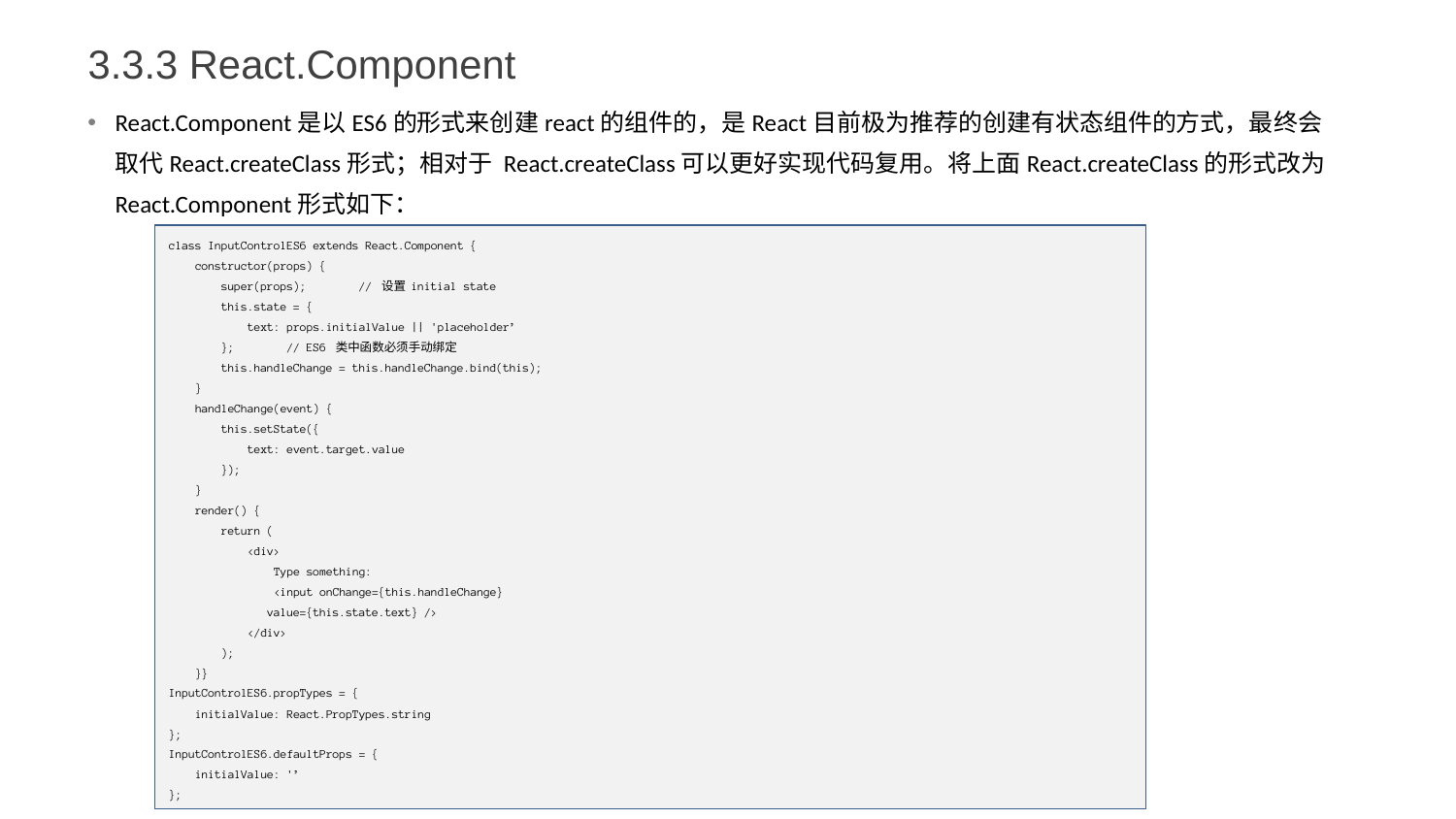

3.3.3 React.Component
React.Component是以ES6的形式来创建react的组件的，是React目前极为推荐的创建有状态组件的方式，最终会取代React.createClass形式；相对于 React.createClass可以更好实现代码复用。将上面React.createClass的形式改为React.Component形式如下：

class InputControlES6 extends React.Component {
    constructor(props) {
        super(props);        // 设置 initial state
        this.state = {
            text: props.initialValue || 'placeholder’
        };        // ES6 类中函数必须手动绑定
        this.handleChange = this.handleChange.bind(this);
    }
    handleChange(event) {
        this.setState({
            text: event.target.value
        });
    }
    render() {
        return (
            <div>
                Type something:
                <input onChange={this.handleChange}
               value={this.state.text} />
            </div>
        );
    }}
InputControlES6.propTypes = {
    initialValue: React.PropTypes.string
};
InputControlES6.defaultProps = {
    initialValue: '’
};